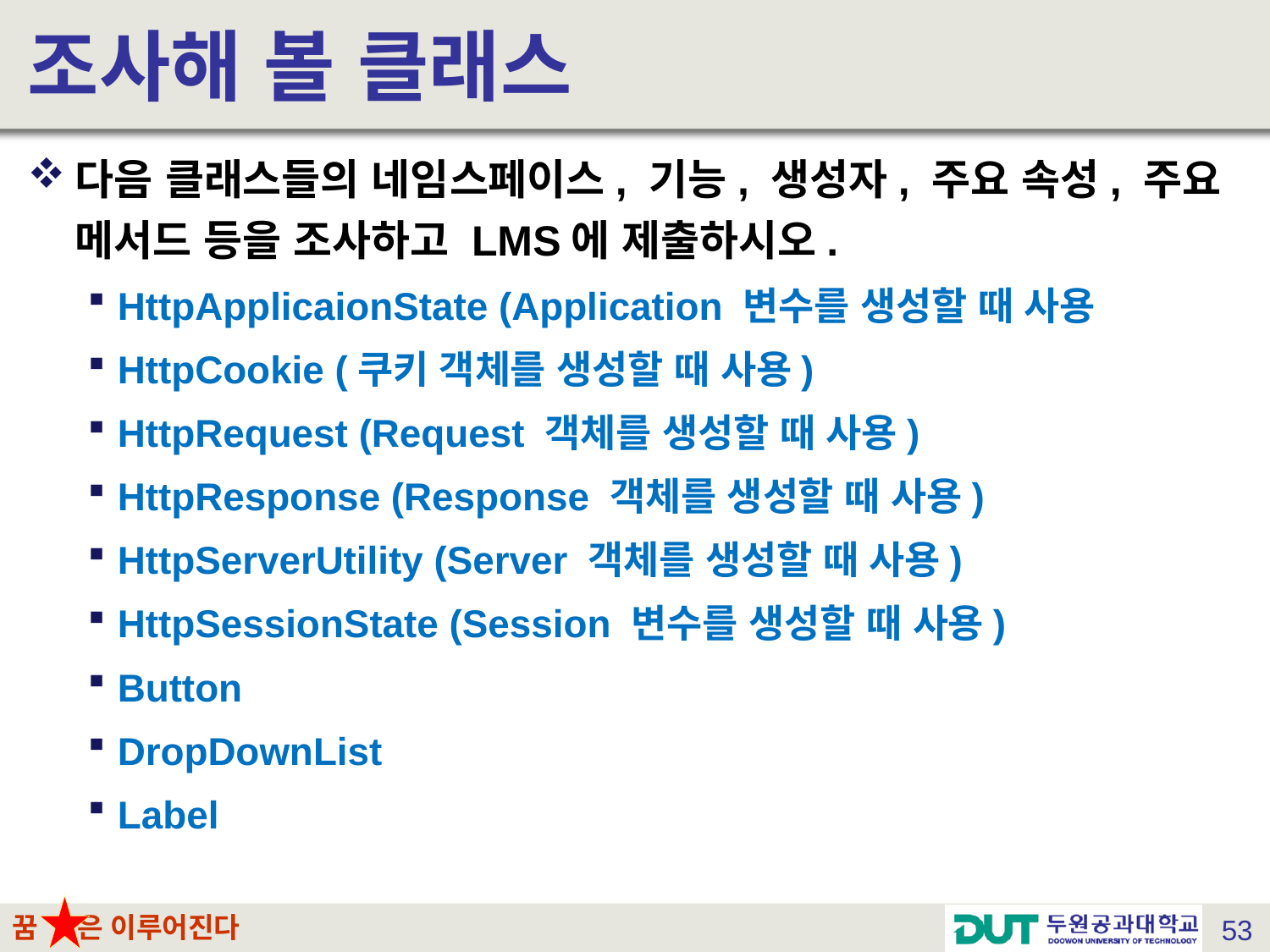

# 조사해 볼 클래스
다음 클래스들의 네임스페이스, 기능, 생성자, 주요 속성, 주요 메서드 등을 조사하고 LMS에 제출하시오.
HttpApplicaionState (Application 변수를 생성할 때 사용
HttpCookie (쿠키 객체를 생성할 때 사용)
HttpRequest (Request 객체를 생성할 때 사용)
HttpResponse (Response 객체를 생성할 때 사용)
HttpServerUtility (Server 객체를 생성할 때 사용)
HttpSessionState (Session 변수를 생성할 때 사용)
Button
DropDownList
Label